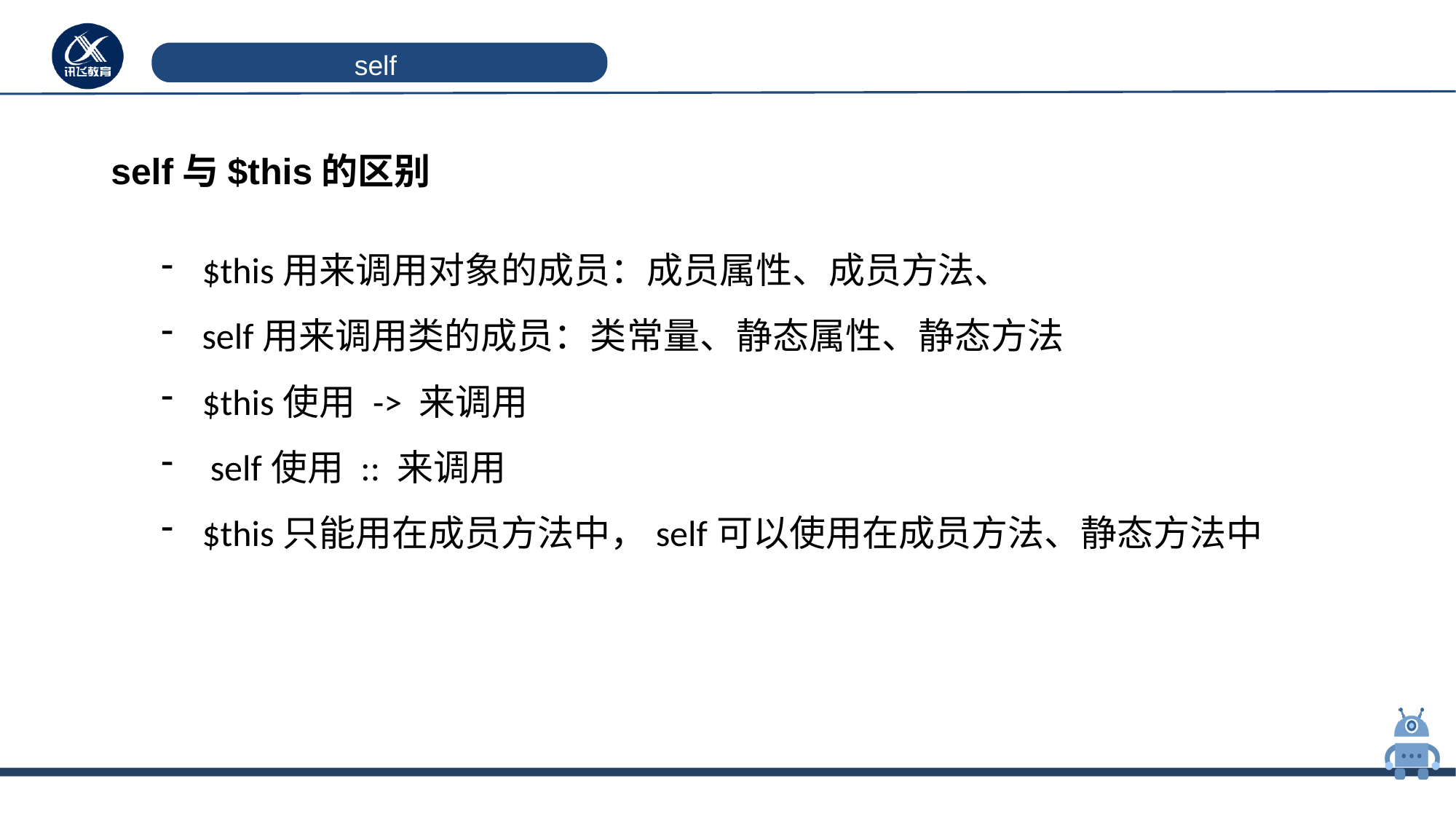

# self
self与$this的区别
$this用来调用对象的成员：成员属性、成员方法、
self用来调用类的成员：类常量、静态属性、静态方法
$this使用 -> 来调用
 self使用 :: 来调用
$this只能用在成员方法中，self可以使用在成员方法、静态方法中